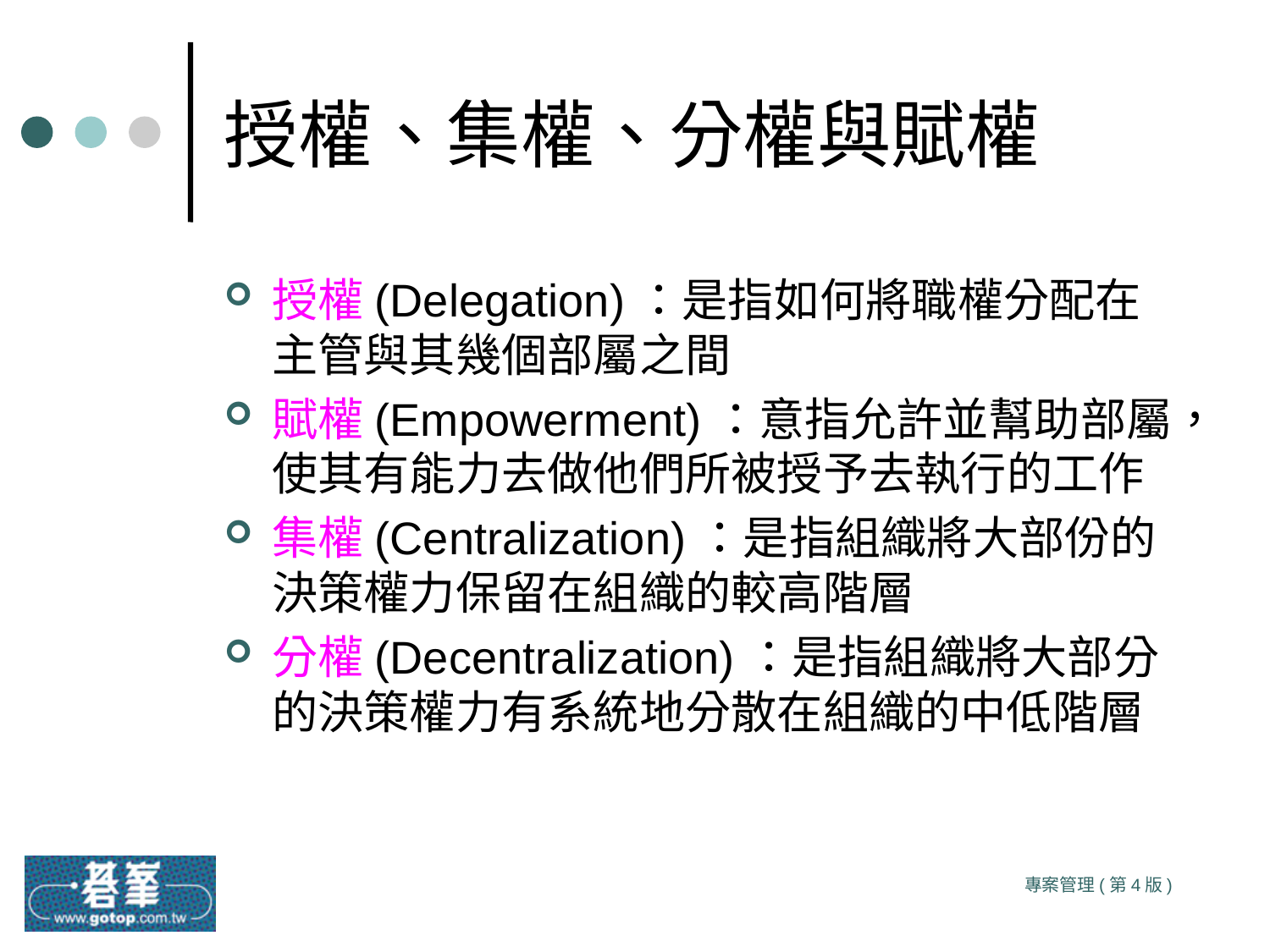

# 授權、集權、分權與賦權
授權(Delegation)：是指如何將職權分配在主管與其幾個部屬之間
賦權(Empowerment)：意指允許並幫助部屬，使其有能力去做他們所被授予去執行的工作
集權(Centralization)：是指組織將大部份的決策權力保留在組織的較高階層
分權(Decentralization)：是指組織將大部分的決策權力有系統地分散在組織的中低階層
專案管理(第4版)